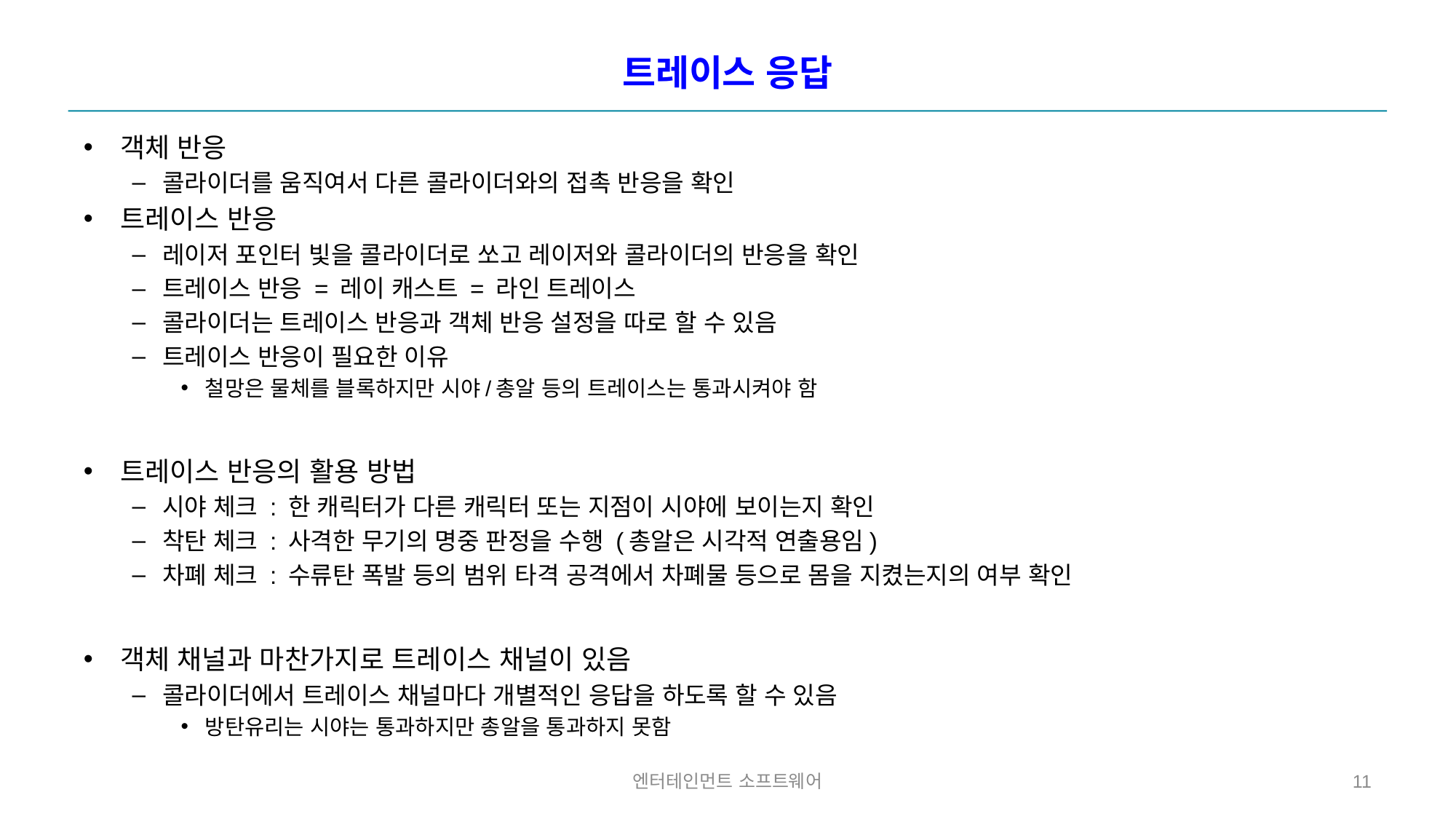

# 트레이스 응답
객체 반응
콜라이더를 움직여서 다른 콜라이더와의 접촉 반응을 확인
트레이스 반응
레이저 포인터 빛을 콜라이더로 쏘고 레이저와 콜라이더의 반응을 확인
트레이스 반응 = 레이 캐스트 = 라인 트레이스
콜라이더는 트레이스 반응과 객체 반응 설정을 따로 할 수 있음
트레이스 반응이 필요한 이유
철망은 물체를 블록하지만 시야/총알 등의 트레이스는 통과시켜야 함

트레이스 반응의 활용 방법
시야 체크 : 한 캐릭터가 다른 캐릭터 또는 지점이 시야에 보이는지 확인
착탄 체크 : 사격한 무기의 명중 판정을 수행 (총알은 시각적 연출용임)
차폐 체크 : 수류탄 폭발 등의 범위 타격 공격에서 차폐물 등으로 몸을 지켰는지의 여부 확인

객체 채널과 마찬가지로 트레이스 채널이 있음
콜라이더에서 트레이스 채널마다 개별적인 응답을 하도록 할 수 있음
방탄유리는 시야는 통과하지만 총알을 통과하지 못함
엔터테인먼트 소프트웨어
11